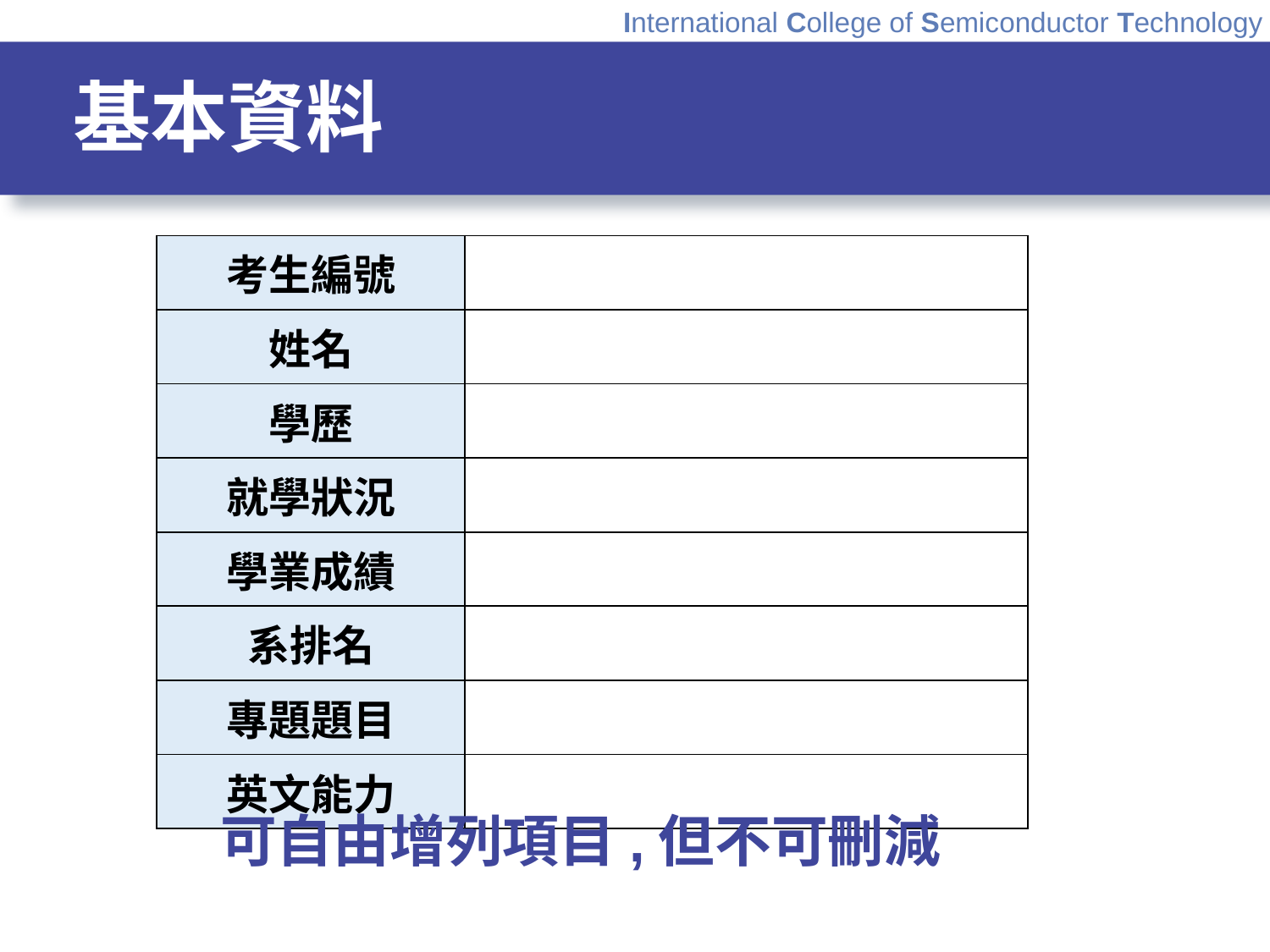

# 基本資料
| 考生編號 |  |
| --- | --- |
| 姓名 |  |
| 學歷 |  |
| 就學狀況 |  |
| 學業成績 |  |
| 系排名 |  |
| 專題題目 |  |
| 英文能力 |  |
可自由增列項目,但不可刪減